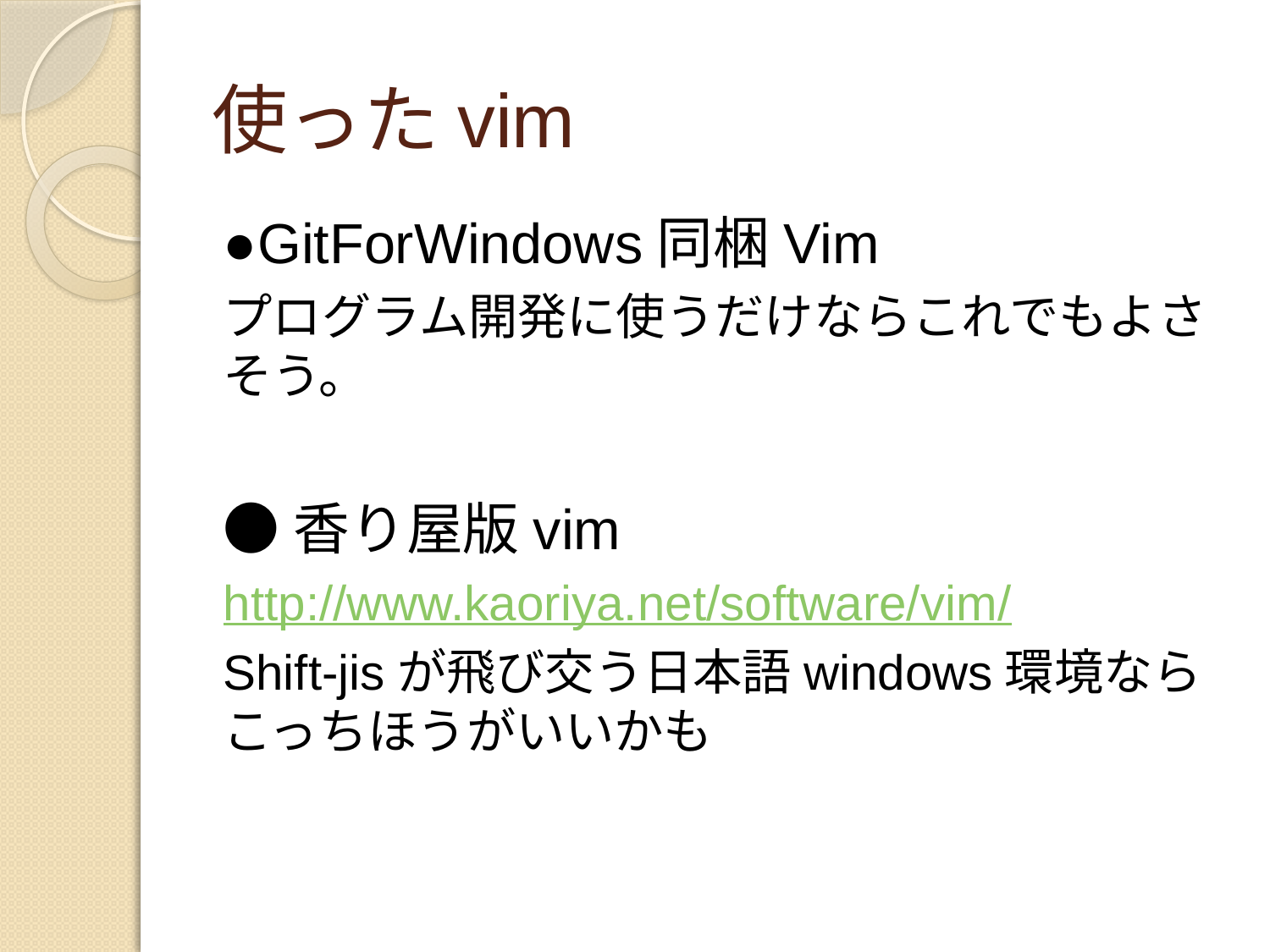

# 使ったvim
●GitForWindows同梱Vim
プログラム開発に使うだけならこれでもよさそう。

●香り屋版vim
http://www.kaoriya.net/software/vim/
Shift-jisが飛び交う日本語windows環境ならこっちほうがいいかも